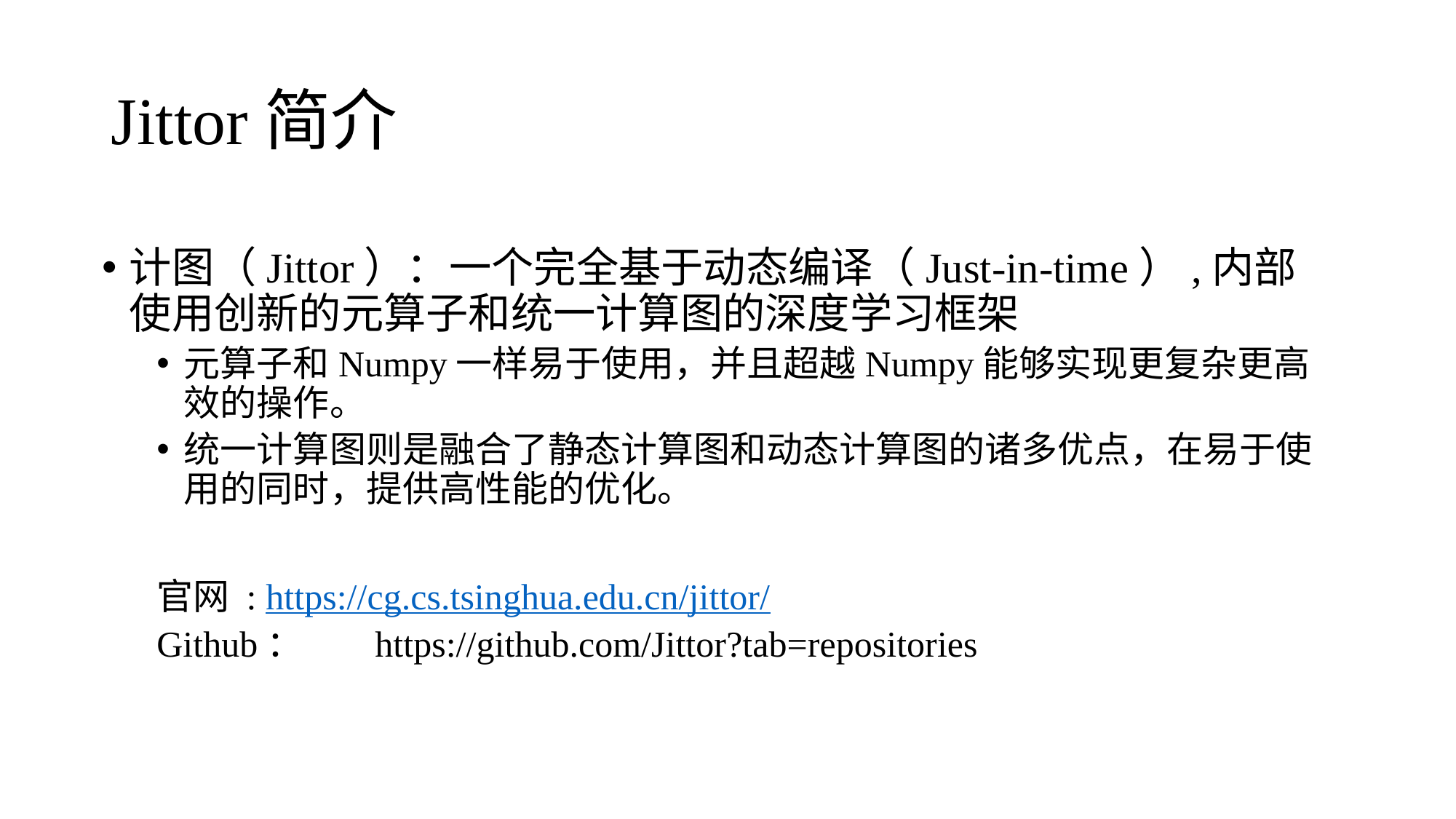

# Jittor简介

计图（Jittor）：一个完全基于动态编译（Just-in-time）,内部使用创新的元算子和统一计算图的深度学习框架
元算子和Numpy一样易于使用，并且超越Numpy能够实现更复杂更高效的操作。
统一计算图则是融合了静态计算图和动态计算图的诸多优点，在易于使用的同时，提供高性能的优化。

官网 :	https://cg.cs.tsinghua.edu.cn/jittor/
Github：	https://github.com/Jittor?tab=repositories